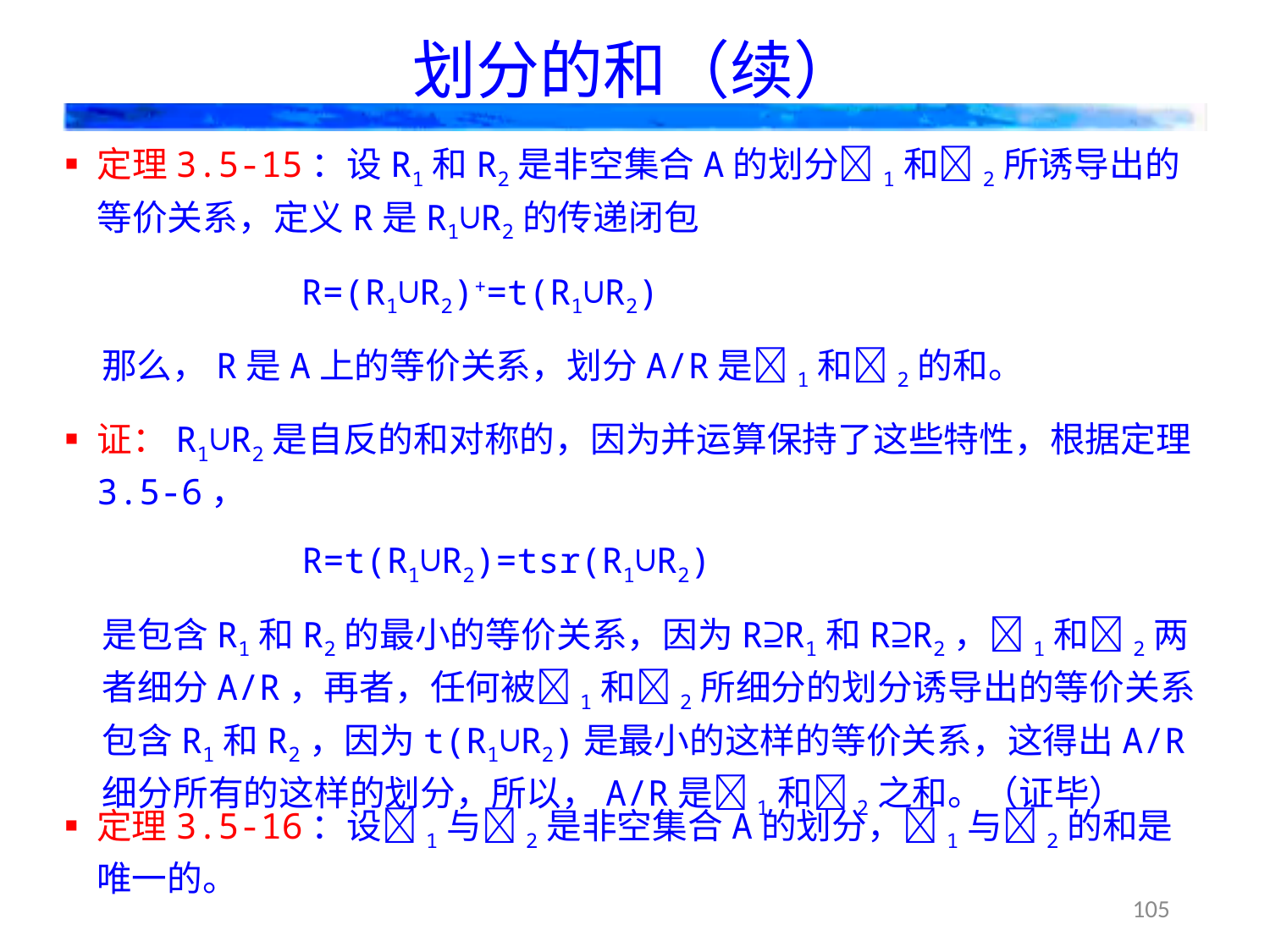

# 划分的和（续）
定理3.5-15：设R1和R2是非空集合A的划分π1和π2所诱导出的等价关系，定义R是R1∪R2的传递闭包
R=(R1∪R2)+=t(R1∪R2)
那么，R是A上的等价关系，划分A/R是π1和π2的和。
证：R1∪R2是自反的和对称的，因为并运算保持了这些特性，根据定理3.5-6，
R=t(R1∪R2)=tsr(R1∪R2)
是包含R1和R2的最小的等价关系，因为R⊇R1和R⊇R2，π1和π2两者细分A/R，再者，任何被π1和π2所细分的划分诱导出的等价关系包含R1和R2，因为t(R1∪R2)是最小的这样的等价关系，这得出A/R细分所有的这样的划分，所以，A/R是π1和π2之和。（证毕）
定理3.5-16：设π1与π2是非空集合A的划分，π1与π2的和是唯一的。
105